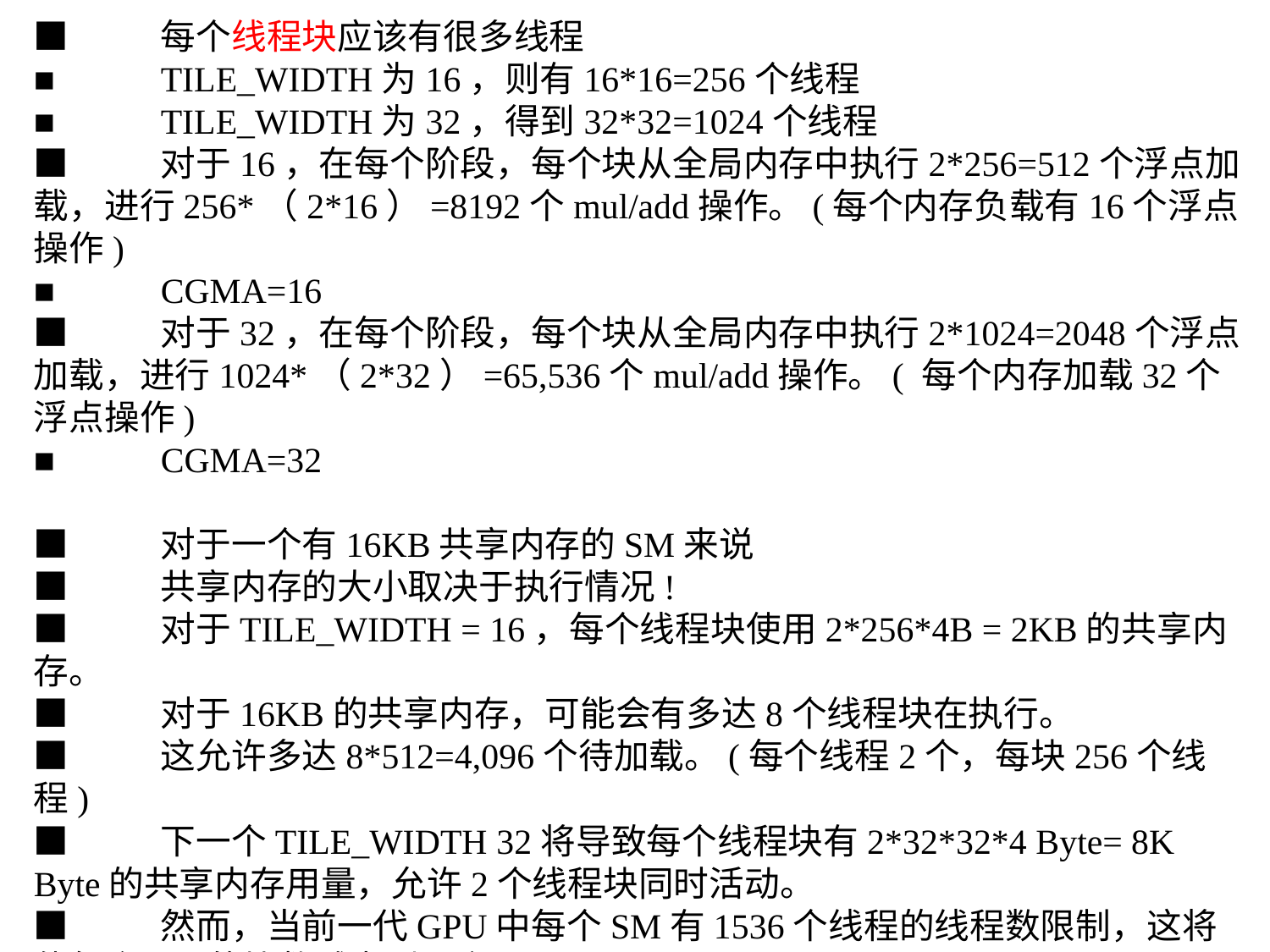

■	每个线程块应该有很多线程
■	TILE_WIDTH为16，则有16*16=256个线程
■	TILE_WIDTH为32，得到32*32=1024个线程
■	对于16，在每个阶段，每个块从全局内存中执行2*256=512个浮点加载，进行256*（2*16）=8192个mul/add操作。(每个内存负载有16个浮点操作)
■	CGMA=16
■	对于32，在每个阶段，每个块从全局内存中执行2*1024=2048个浮点加载，进行1024*（2*32）=65,536个mul/add操作。( 每个内存加载32个浮点操作)
■	CGMA=32

■	对于一个有16KB共享内存的SM来说
■	共享内存的大小取决于执行情况!
■	对于TILE_WIDTH = 16，每个线程块使用2*256*4B = 2KB的共享内存。
■	对于16KB的共享内存，可能会有多达8个线程块在执行。
■	这允许多达8*512=4,096个待加载。(每个线程2个，每块256个线程)
■	下一个TILE_WIDTH 32将导致每个线程块有2*32*32*4 Byte= 8K Byte的共享内存用量，允许2个线程块同时活动。
■	然而，当前一代GPU中每个SM有1536个线程的线程数限制，这将使每个SM的块数减少到1个!
__syncthread()可以减少一个线程块的活动线程的数量
更多的线程块是有利的